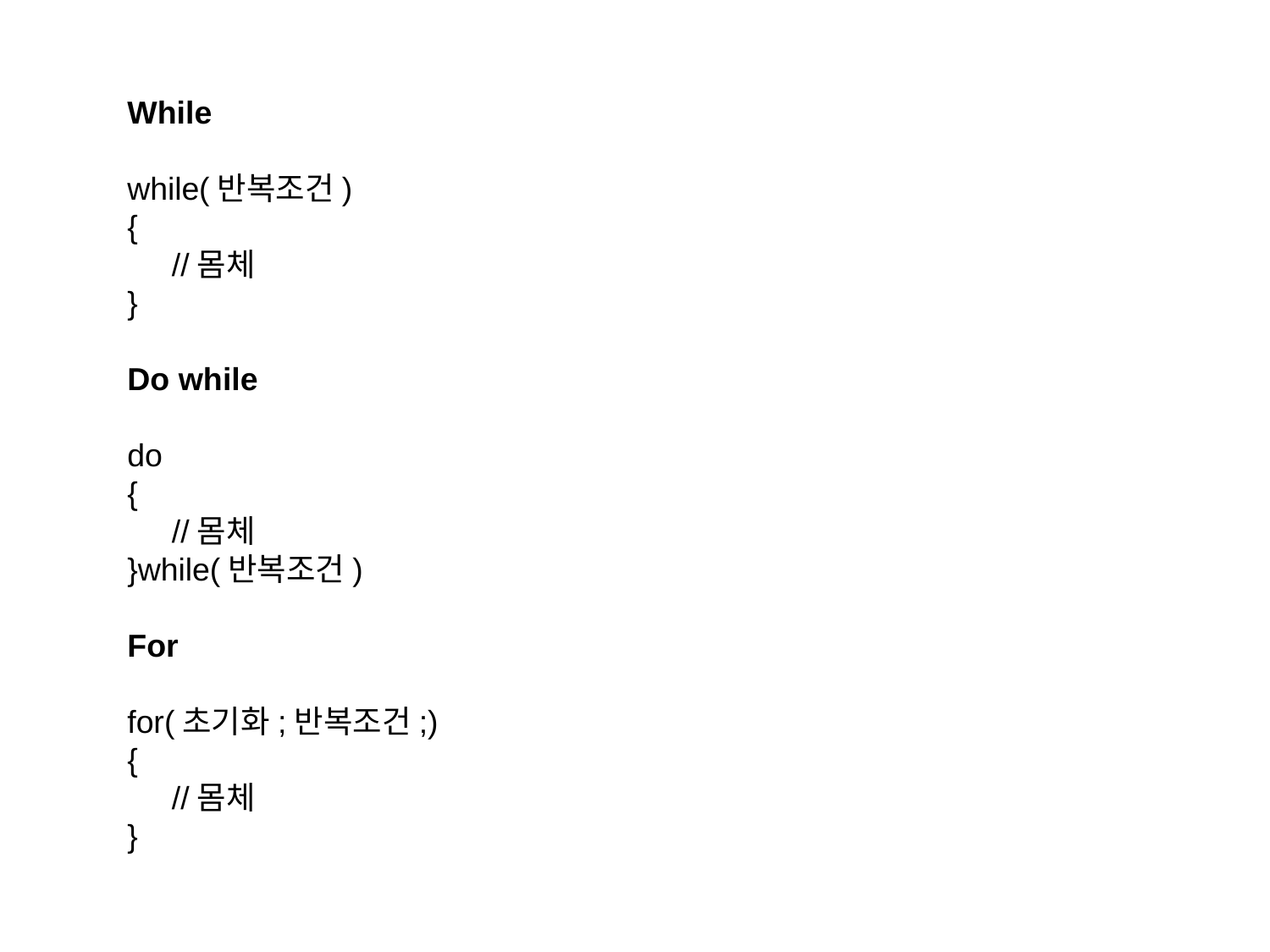

While

while(반복조건)
{
     //몸체
}

Do while

do
{
     //몸체
}while(반복조건)

For

for(초기화;반복조건;)
{
     //몸체
}